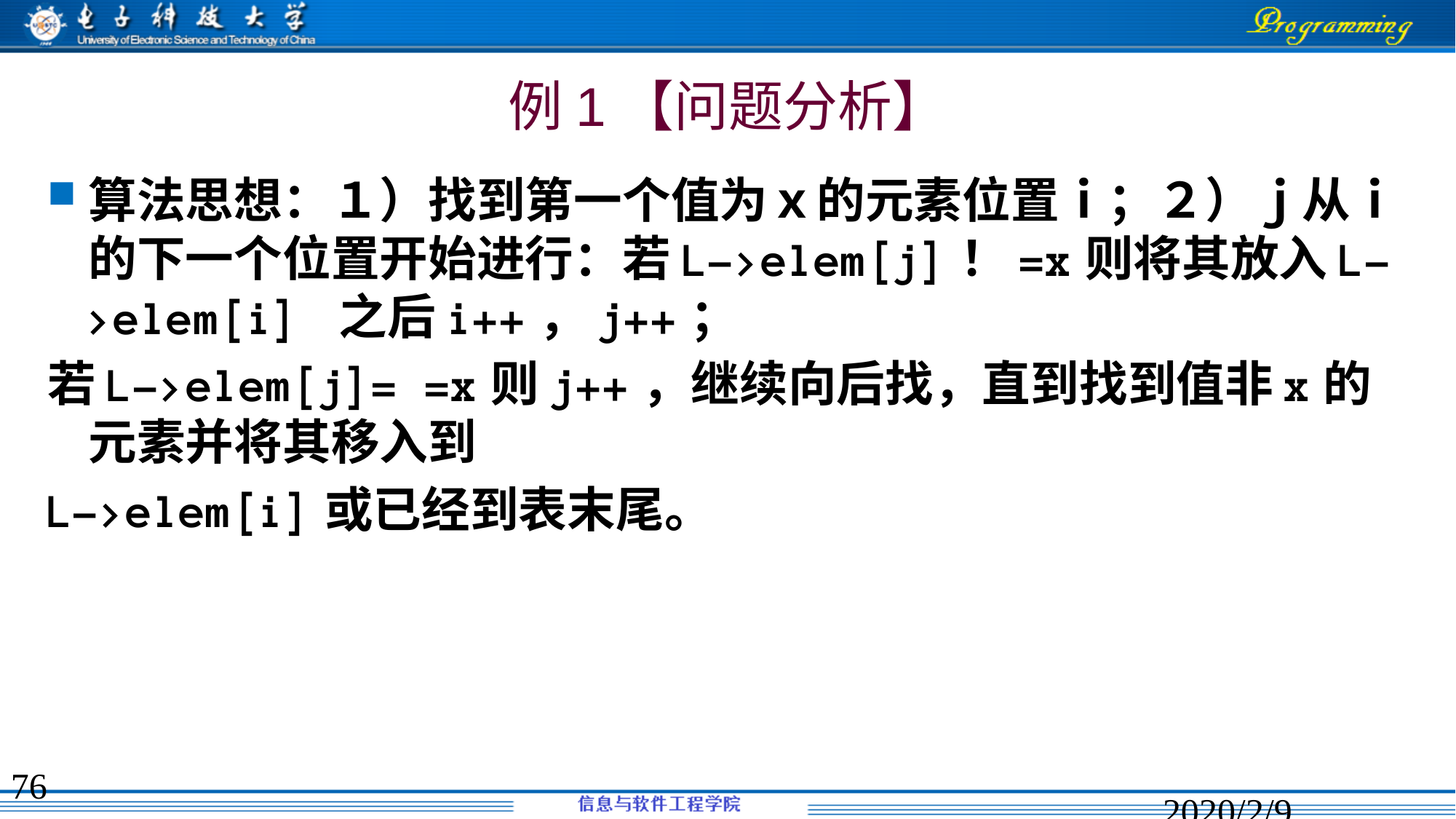

# 例1【问题分析】
算法思想：１）找到第一个值为ｘ的元素位置ｉ；２）ｊ从ｉ的下一个位置开始进行：若L->elem[j]！=x则将其放入L->elem[i] 之后i++，j++；
若L->elem[j]= =x则j++，继续向后找，直到找到值非x的元素并将其移入到
L->elem[i]或已经到表末尾。
76
2020/2/9